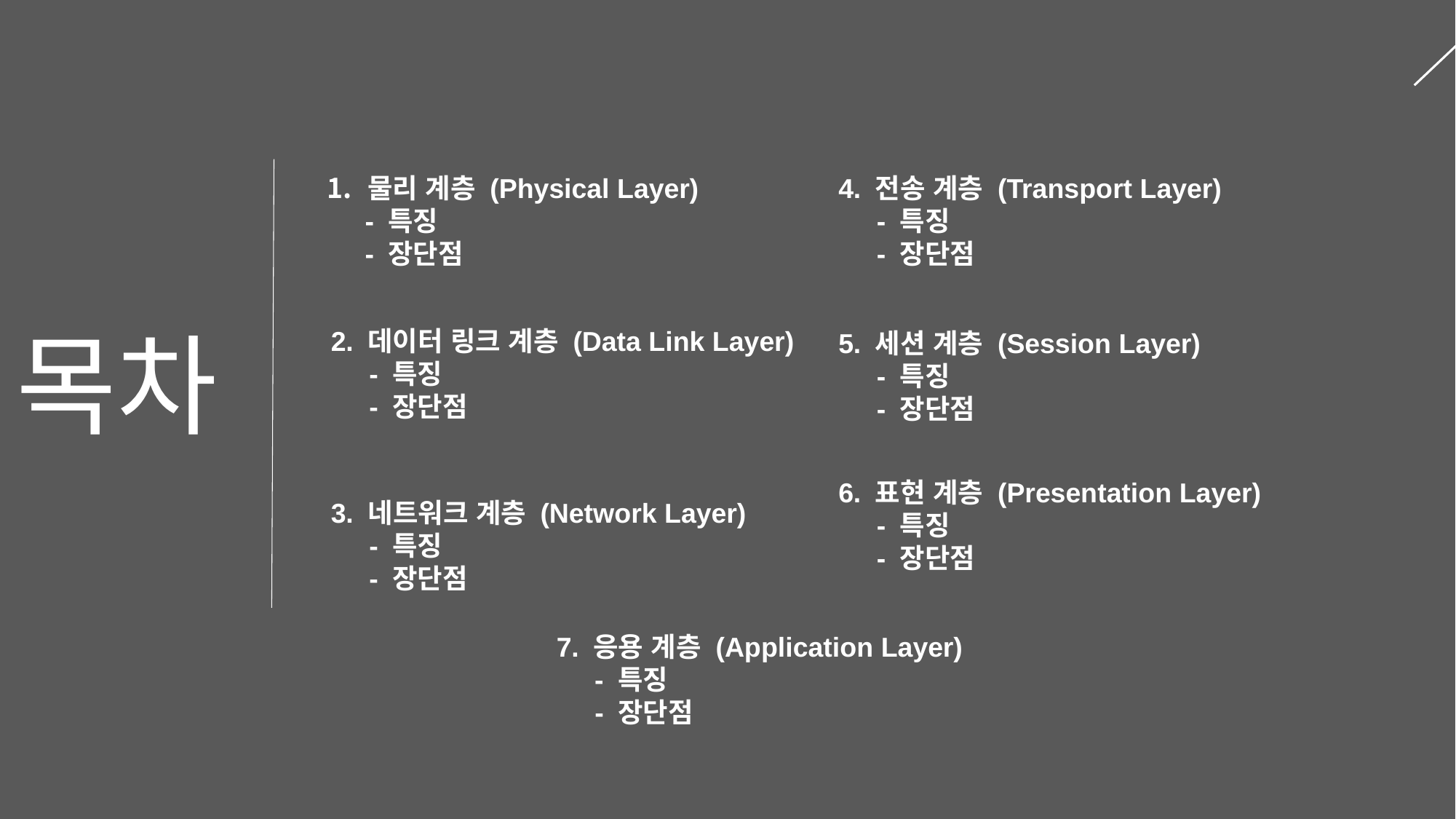

물리 계층 (Physical Layer)
     - 특징
     - 장단점
4. 전송 계층 (Transport Layer)
     - 특징
     - 장단점
     목차
2. 데이터 링크 계층 (Data Link Layer)
     - 특징
     - 장단점
5. 세션 계층 (Session Layer)
     - 특징
     - 장단점
6. 표현 계층 (Presentation Layer)
     - 특징
     - 장단점
3. 네트워크 계층 (Network Layer)
     - 특징
     - 장단점
7. 응용 계층 (Application Layer)
     - 특징
     - 장단점